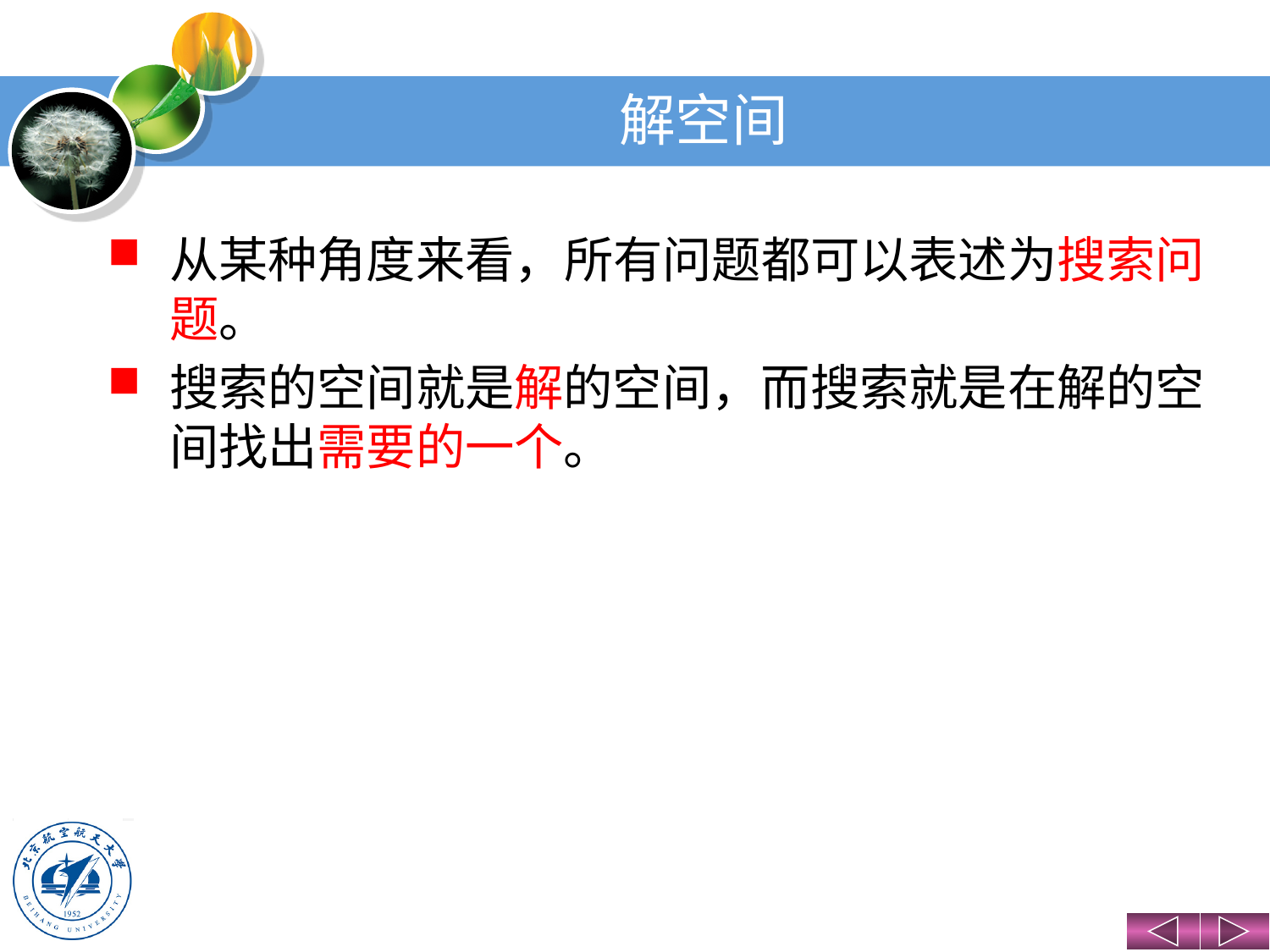

# 解空间
从某种角度来看，所有问题都可以表述为搜索问题。
搜索的空间就是解的空间，而搜索就是在解的空间找出需要的一个。

16